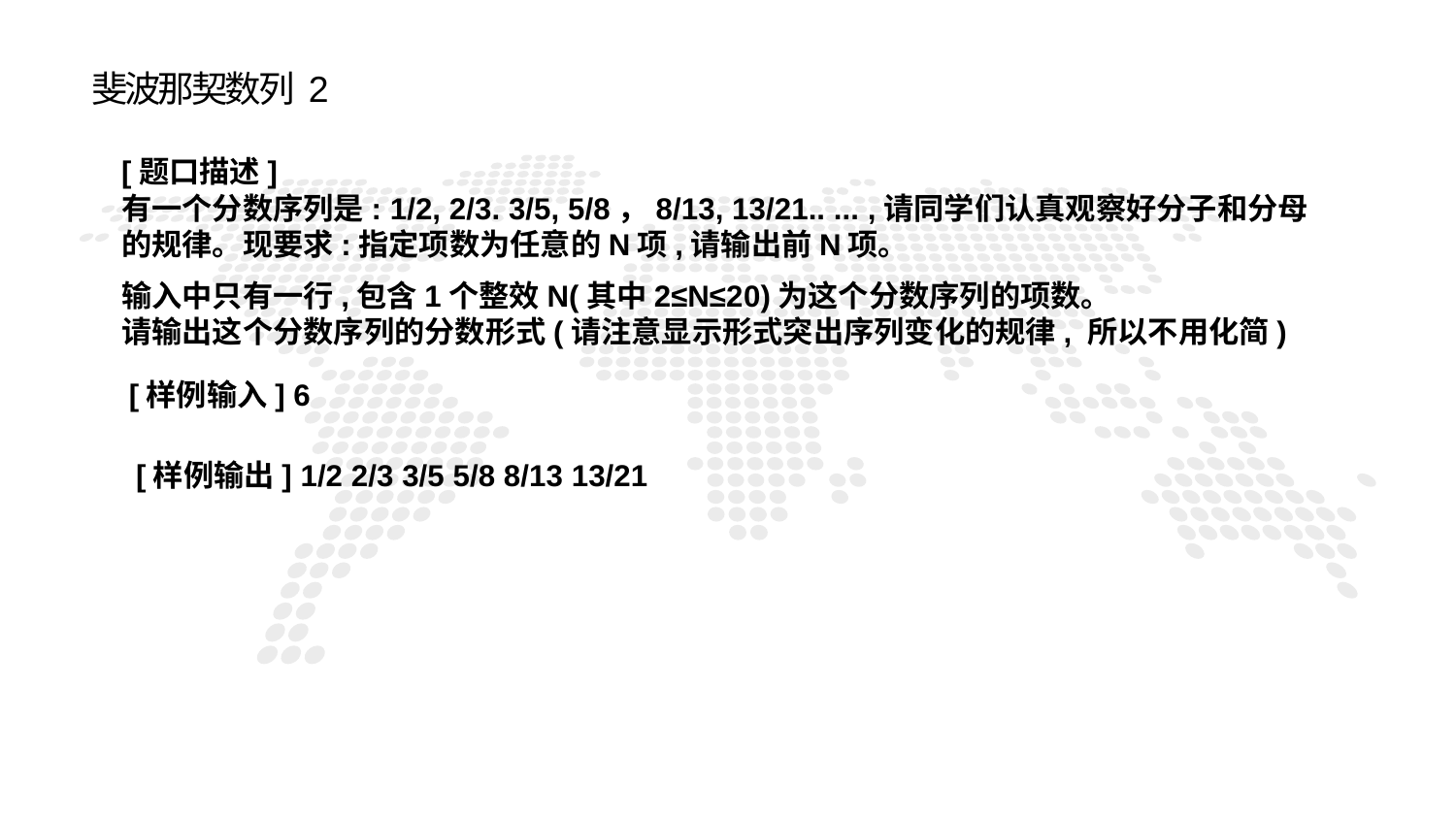

斐波那契数列 2
[题口描述]
有一个分数序列是: 1/2, 2/3. 3/5, 5/8，8/13, 13/21.. ... ,请同学们认真观察好分子和分母的规律。现要求:指定项数为任意的N项,请输出前N项。
输入中只有一行,包含1个整效N(其中2≤N≤20)为这个分数序列的项数。
请输出这个分数序列的分数形式(请注意显示形式突出序列变化的规律, 所以不用化简)

[样例输入] 6
[样例输出] 1/2 2/3 3/5 5/8 8/13 13/21